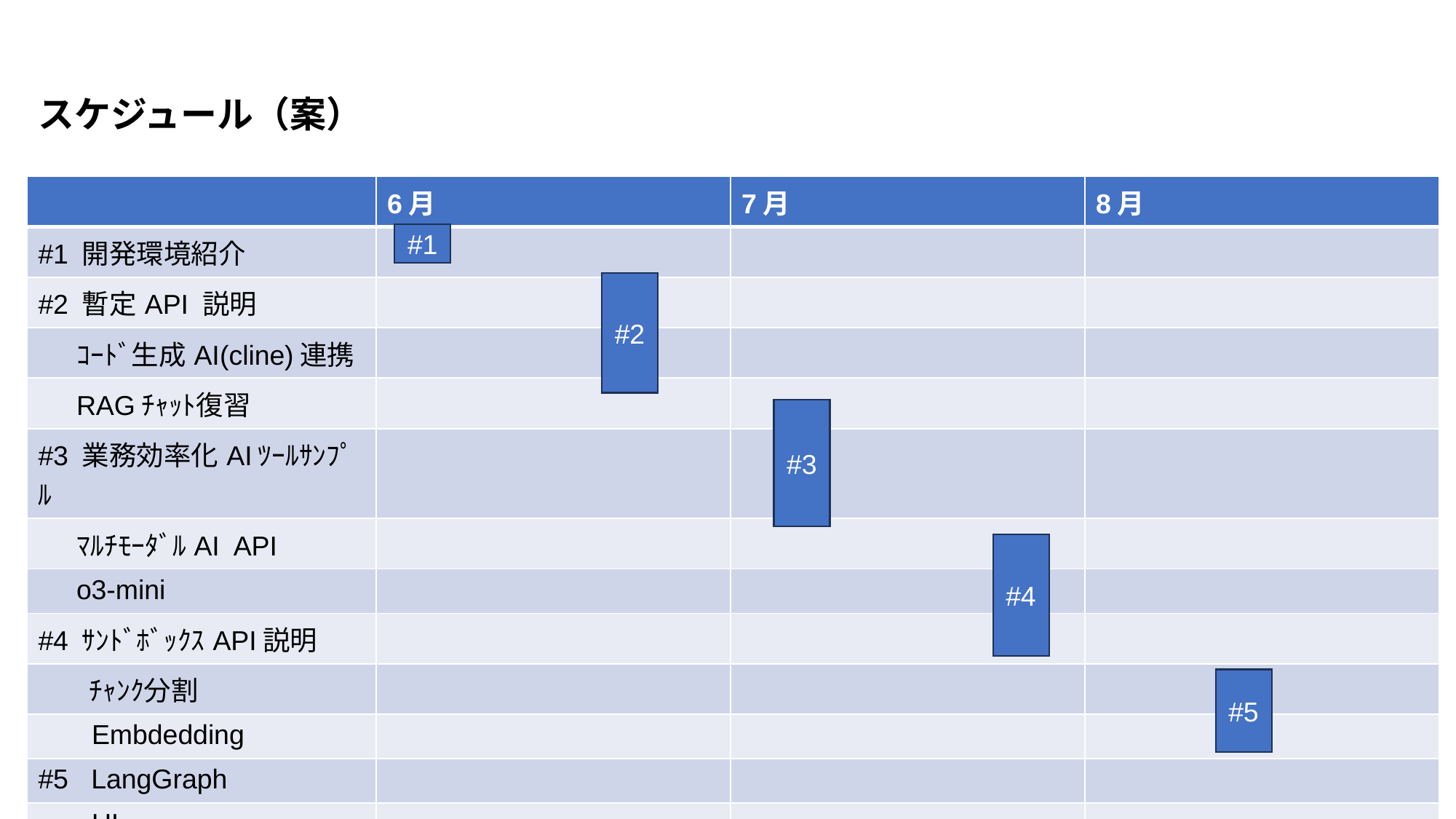

スケジュール（案）
|  | 6月 | 7月 | 8月 |
| --- | --- | --- | --- |
| #1 開発環境紹介 |  |  |  |
| #2 暫定API 説明 |  |  |  |
| ｺｰﾄﾞ生成AI(cline)連携 |  |  |  |
| RAGﾁｬｯﾄ復習 |  |  |  |
| #3 業務効率化AIﾂｰﾙｻﾝﾌﾟﾙ |  |  |  |
| ﾏﾙﾁﾓｰﾀﾞﾙAI API |  |  |  |
| o3-mini |  |  |  |
| #4 ｻﾝﾄﾞﾎﾞｯｸｽAPI説明 |  |  |  |
| ﾁｬﾝｸ分割 |  |  |  |
| Embdedding |  |  |  |
| #5 LangGraph |  |  |  |
| UI |  |  |  |
#1
#2
#3
#4
#5